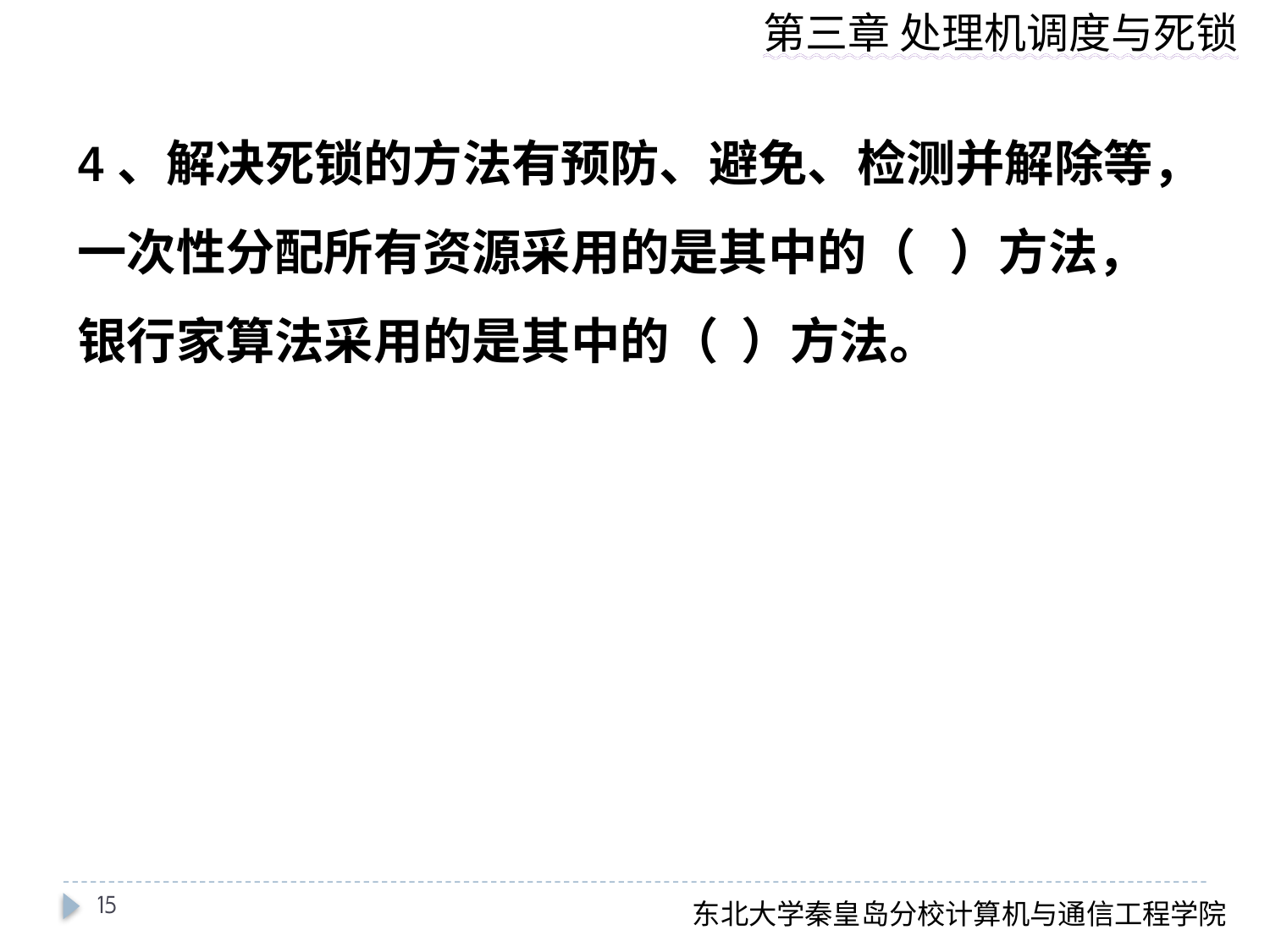

4、解决死锁的方法有预防、避免、检测并解除等，一次性分配所有资源采用的是其中的（   ）方法，银行家算法采用的是其中的（  ）方法。

15